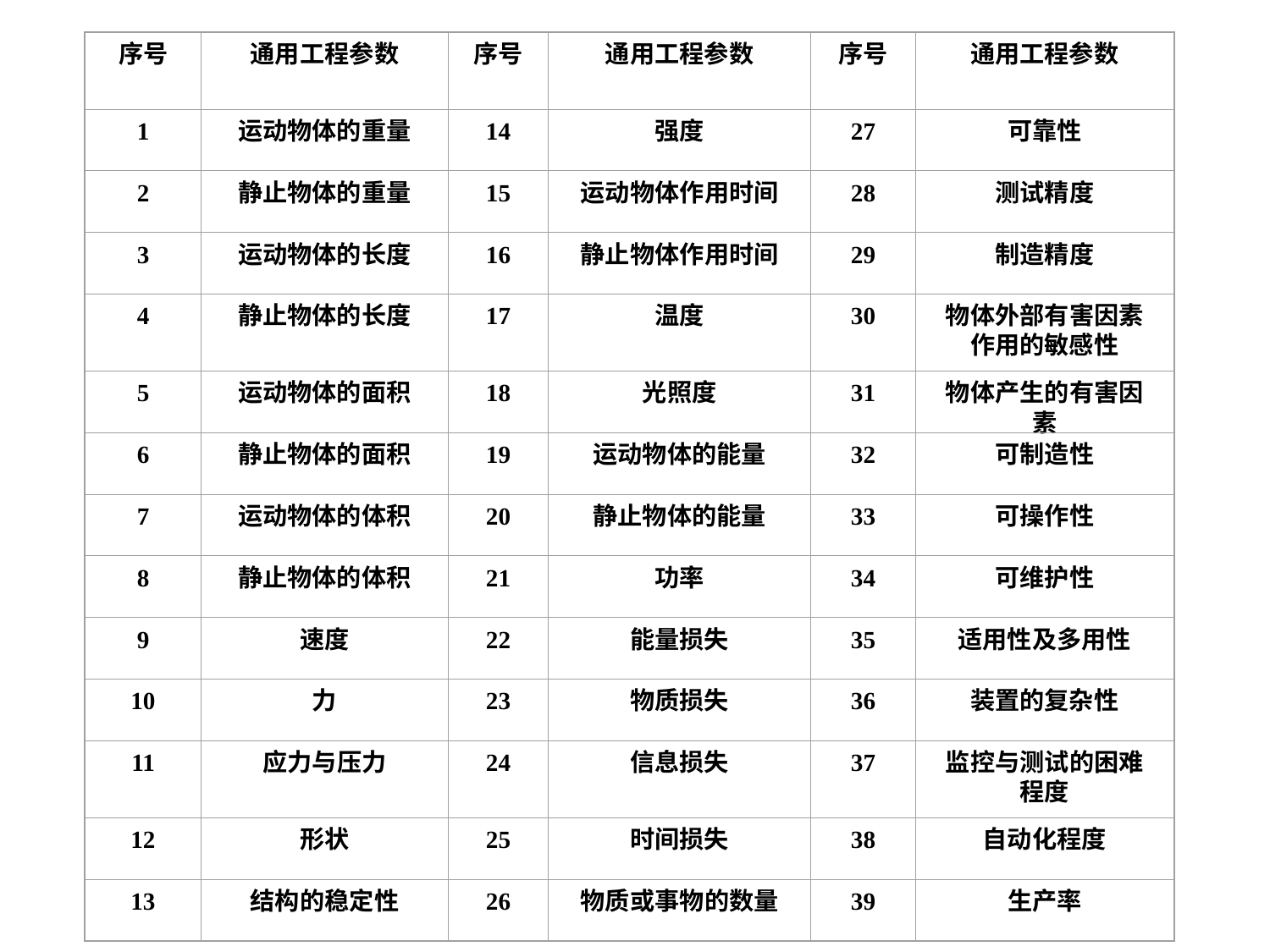

序号

通用工程参数

序号

通用工程参数

序号

通用工程参数

1

运动物体的重量

14

强度

27

可靠性

2

静止物体的重量

15

运动物体作用时间

28

测试精度

3

运动物体的长度

16

静止物体作用时间

29

制造精度

4

静止物体的长度

17

温度

30

物体外部有害因素作用的敏感性

5

运动物体的面积

18

光照度

31

物体产生的有害因素

6

静止物体的面积

19

运动物体的能量

32

可制造性

7

运动物体的体积

20

静止物体的能量

33

可操作性

8

静止物体的体积

21

功率

34

可维护性

9

速度

22

能量损失

35

适用性及多用性

10

力

23

物质损失

36

装置的复杂性

11

应力与压力

24

信息损失

37

监控与测试的困难程度

12

形状

25

时间损失

38

自动化程度

13

结构的稳定性

26

物质或事物的数量

39

生产率